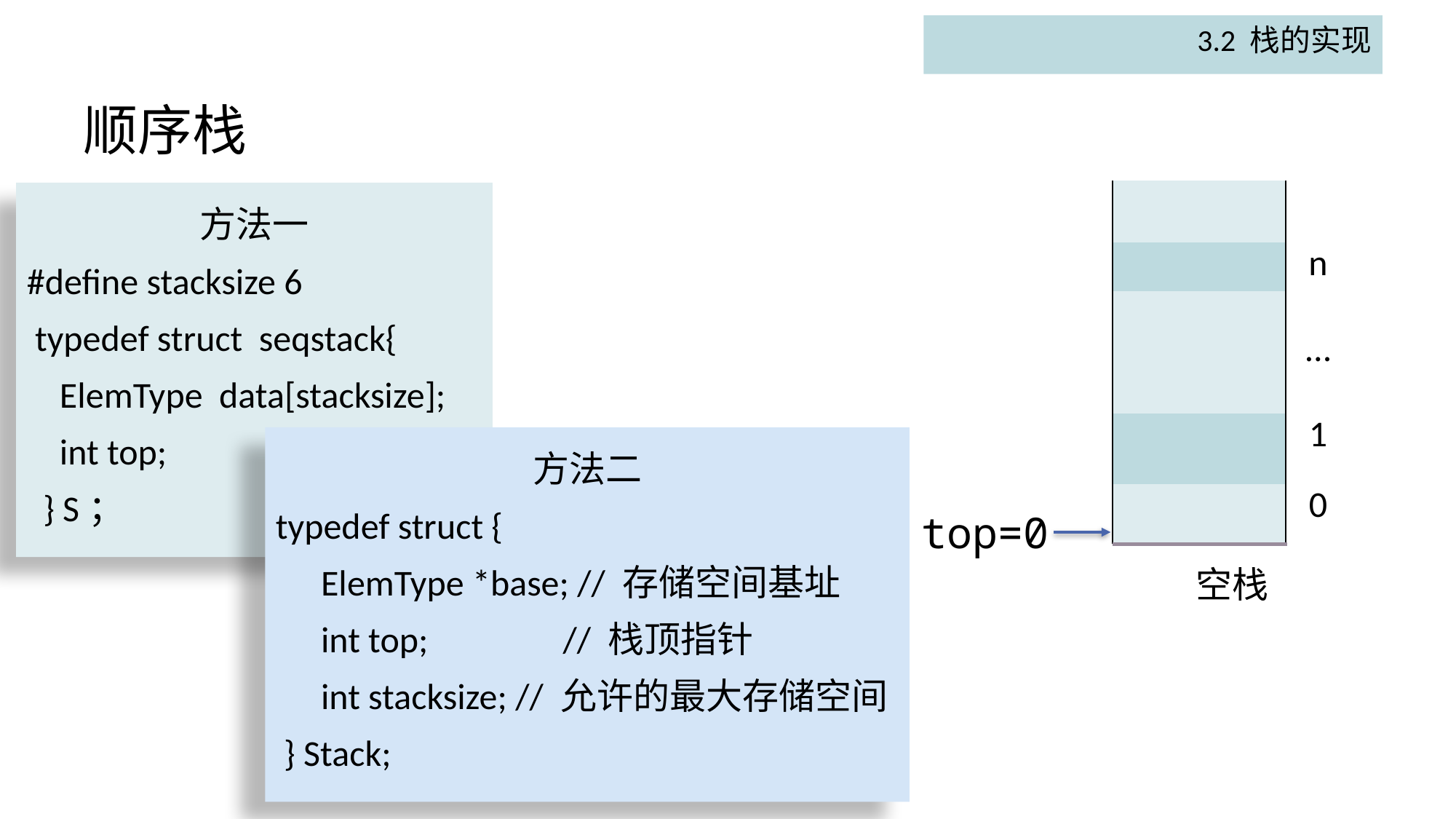

3.2 栈的实现

# 顺序栈
|  |  |
| --- | --- |
|  | n |
|  | … |
|  | 1 |
|  | 0 |
方法一
#define stacksize 6
 typedef struct  seqstack{
    ElemType  data[stacksize];
    int top;
  } S；
方法二
typedef struct {
　ElemType *base; // 存储空间基址
　int top; 　　　// 栈顶指针
　int stacksize; // 允许的最大存储空间
 } Stack;
top=0
空栈